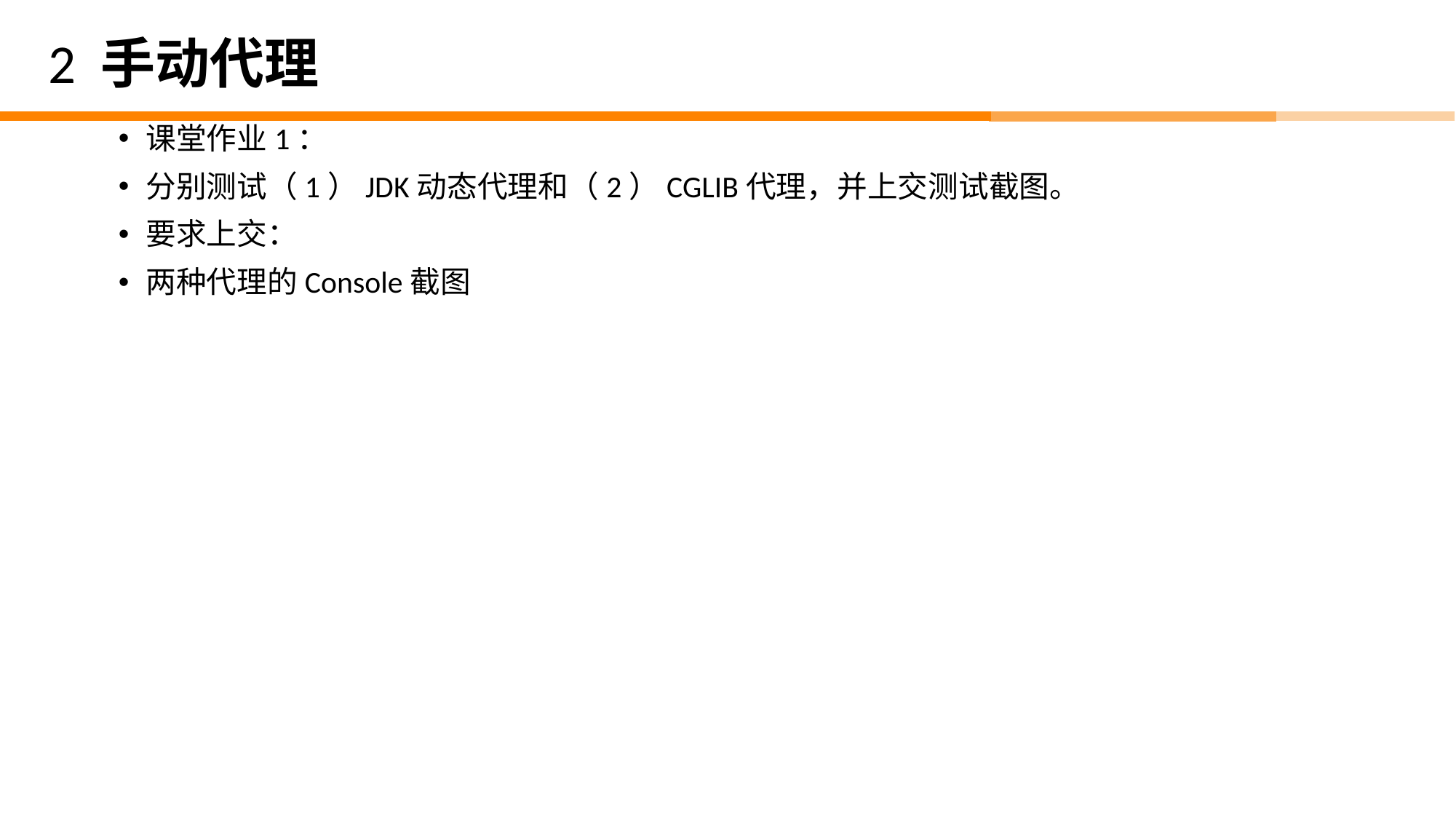

# 2 手动代理
课堂作业1：
分别测试（1）JDK动态代理和（2）CGLIB代理，并上交测试截图。
要求上交：
两种代理的Console截图